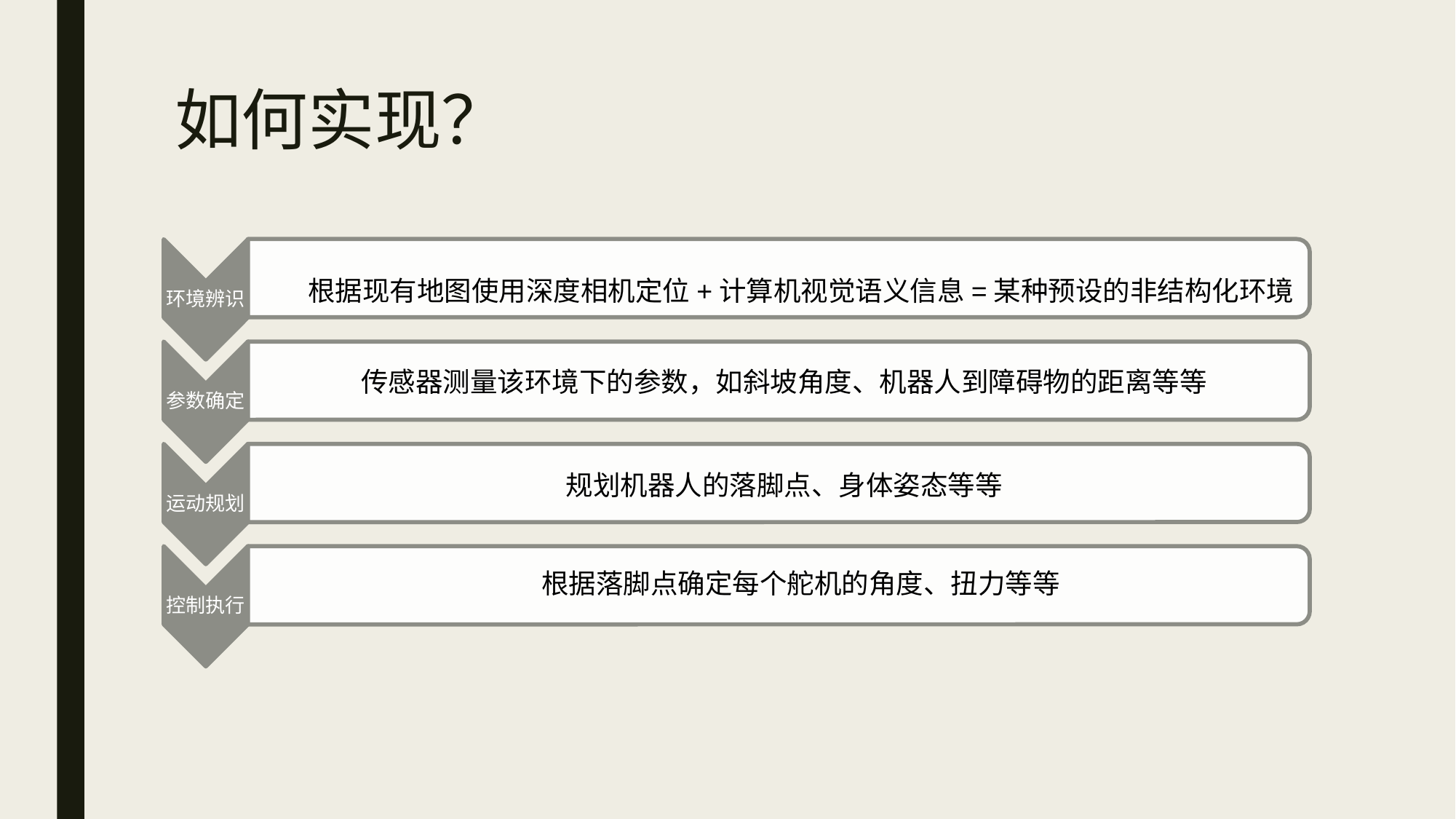

# 如何实现？
环境辨识
参数确定
运动规划
控制执行
根据现有地图使用深度相机定位+计算机视觉语义信息=某种预设的非结构化环境
传感器测量该环境下的参数，如斜坡角度、机器人到障碍物的距离等等
规划机器人的落脚点、身体姿态等等
根据落脚点确定每个舵机的角度、扭力等等